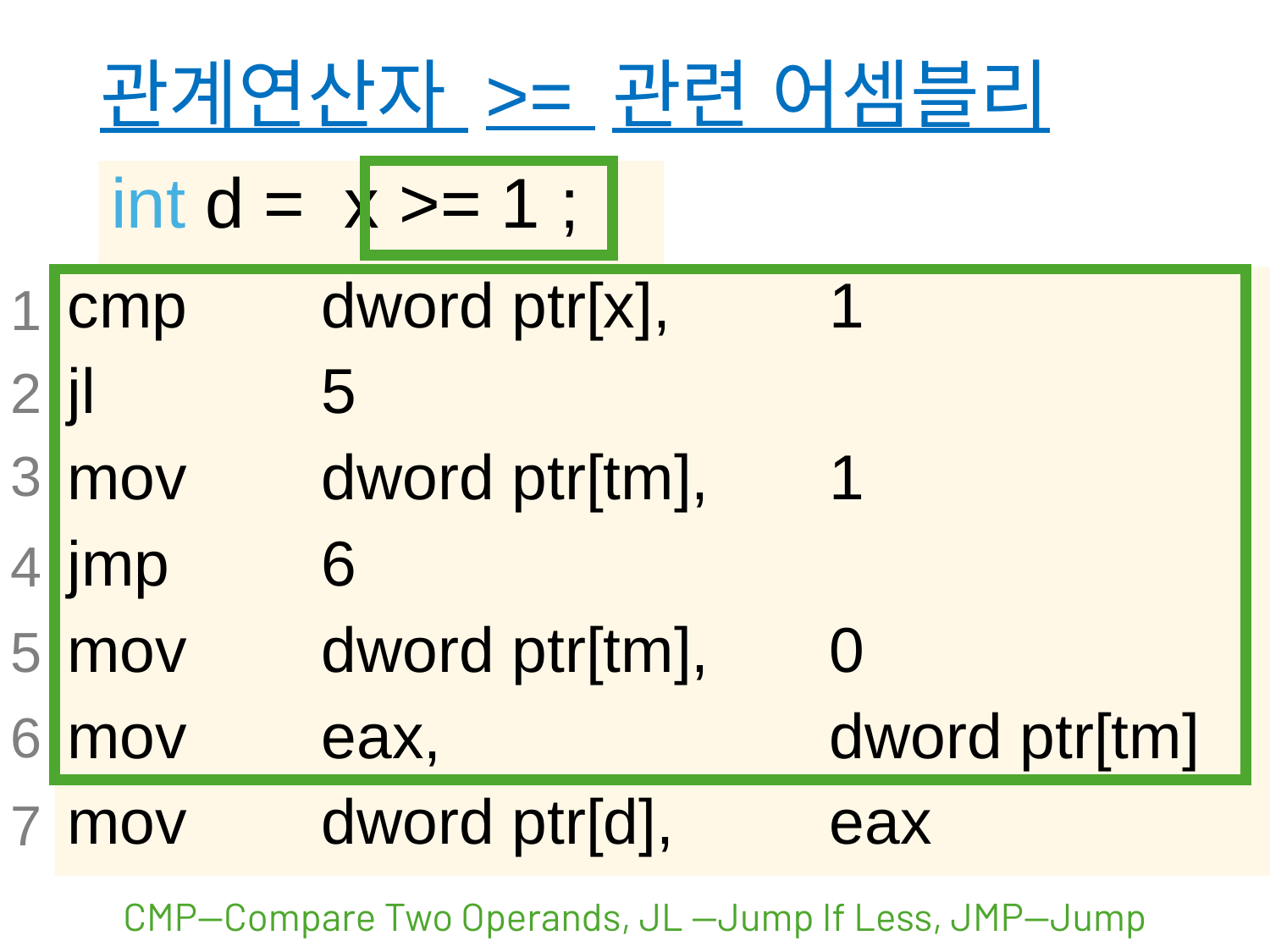

# 관계연산자 >= 관련 어셈블리
int d =  x >= 1 ;

cmp		dword ptr[x],		1
jl		5
mov		dword ptr[tm],	1
jmp		6
mov		dword ptr[tm],	0
mov		eax,				dword ptr[tm]
mov		dword ptr[d],		eax

1
2
3
4
5
6
7
CMP—Compare Two Operands, JL —Jump If Less, JMP—Jump